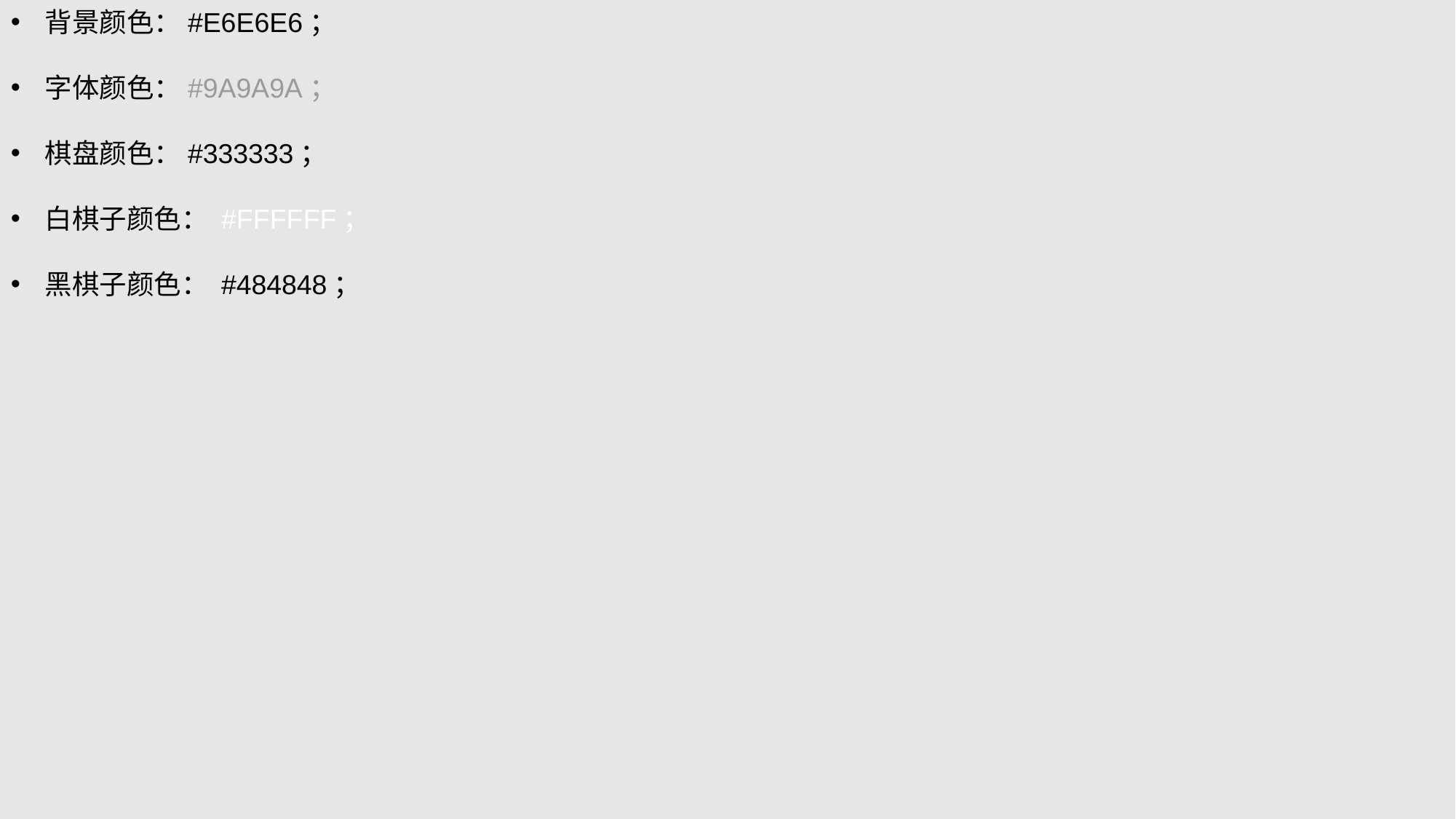

背景颜色：#E6E6E6；

字体颜色：#9A9A9A；

棋盘颜色：#333333；

白棋子颜色： #FFFFFF；

黑棋子颜色： #484848；